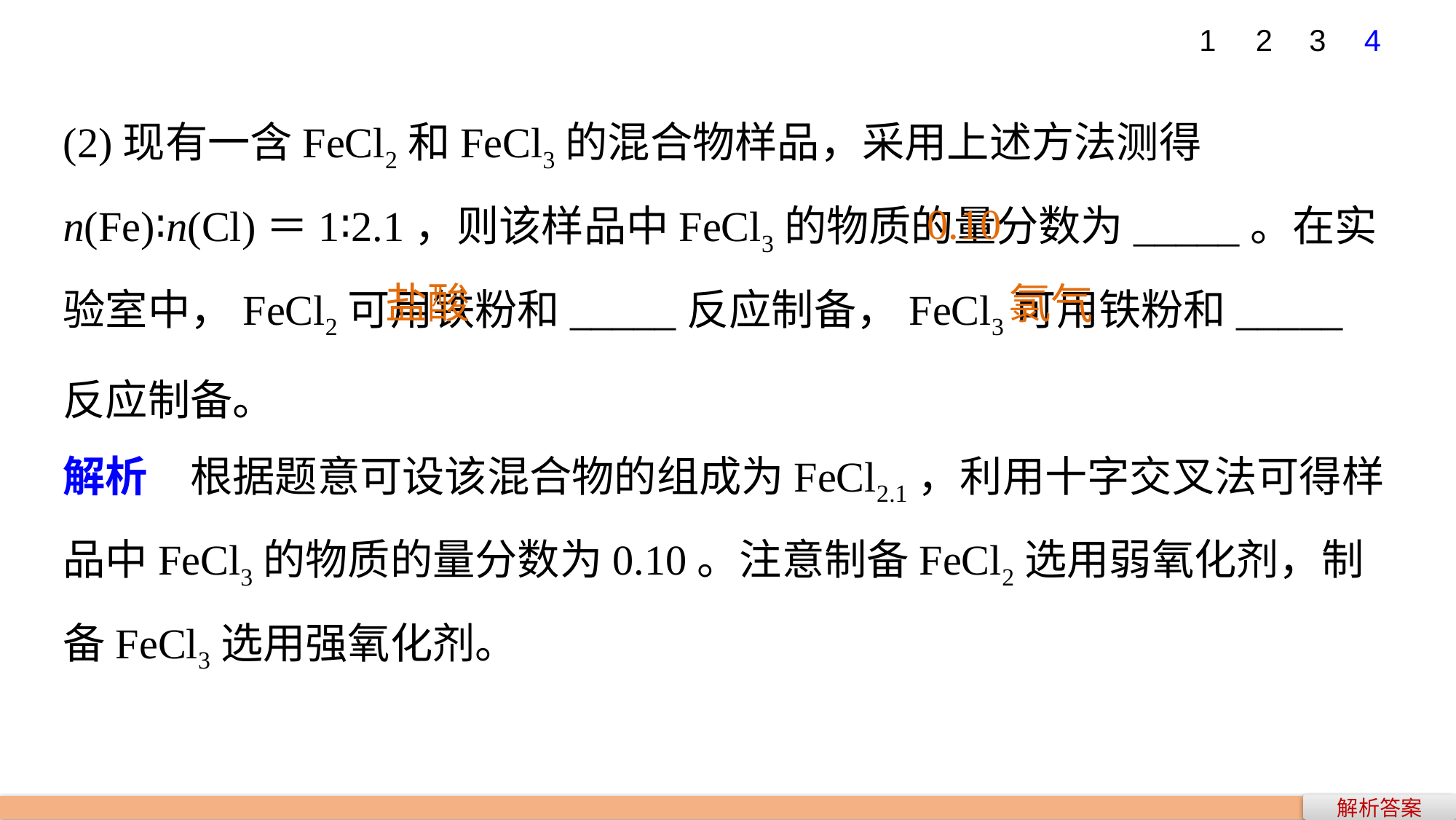

1
2
3
4
(2)现有一含FeCl2和FeCl3的混合物样品，采用上述方法测得n(Fe)∶n(Cl)＝1∶2.1，则该样品中FeCl3的物质的量分数为_____。在实验室中，FeCl2可用铁粉和_____反应制备，FeCl3可用铁粉和_____反应制备。
解析　根据题意可设该混合物的组成为FeCl2.1，利用十字交叉法可得样品中FeCl3的物质的量分数为0.10。注意制备FeCl2选用弱氧化剂，制备FeCl3选用强氧化剂。
0.10
盐酸
氯气
解析答案